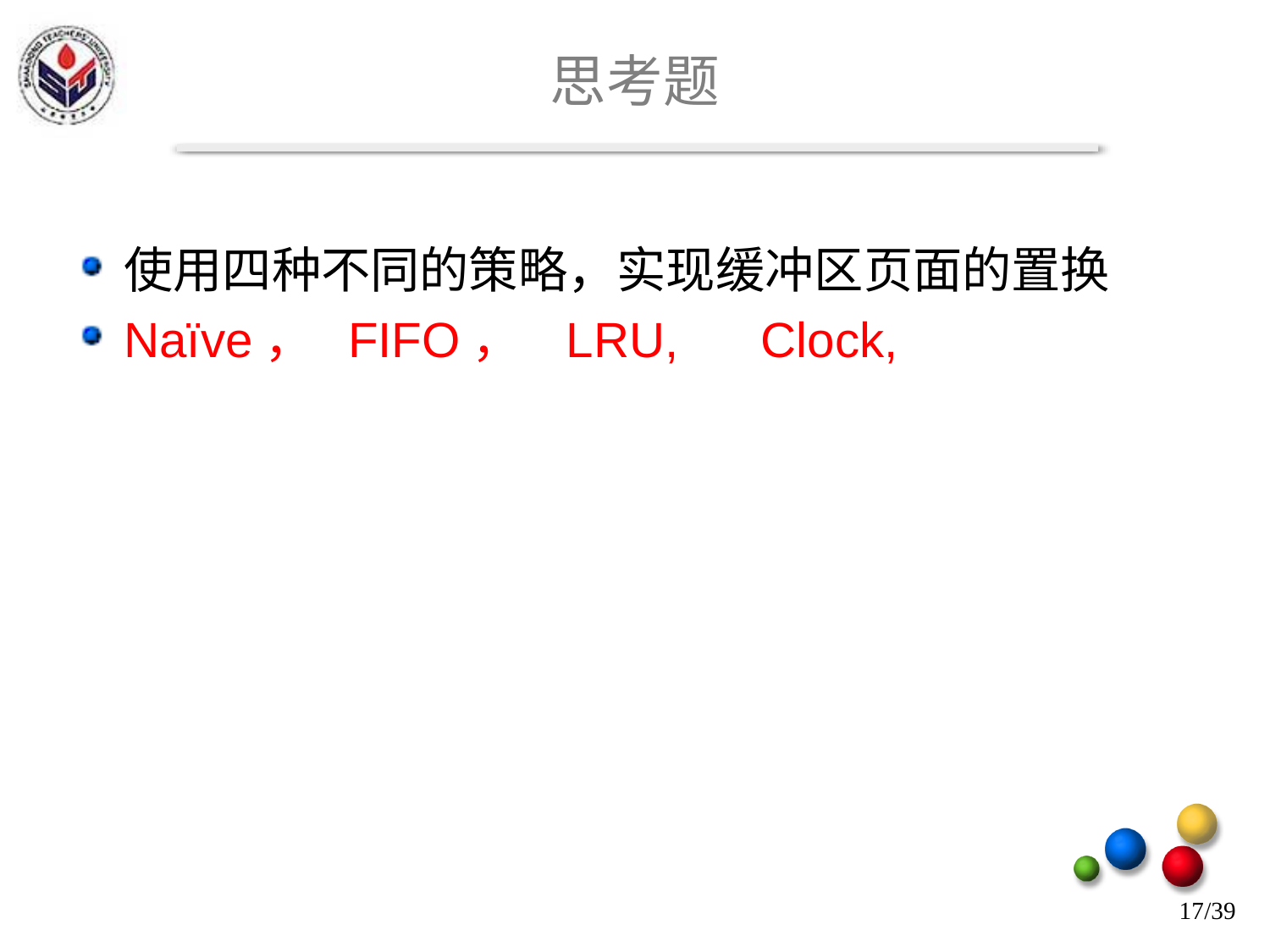

# 思考题
使用四种不同的策略，实现缓冲区页面的置换
Naïve，  FIFO，   LRU,      Clock,

17/39